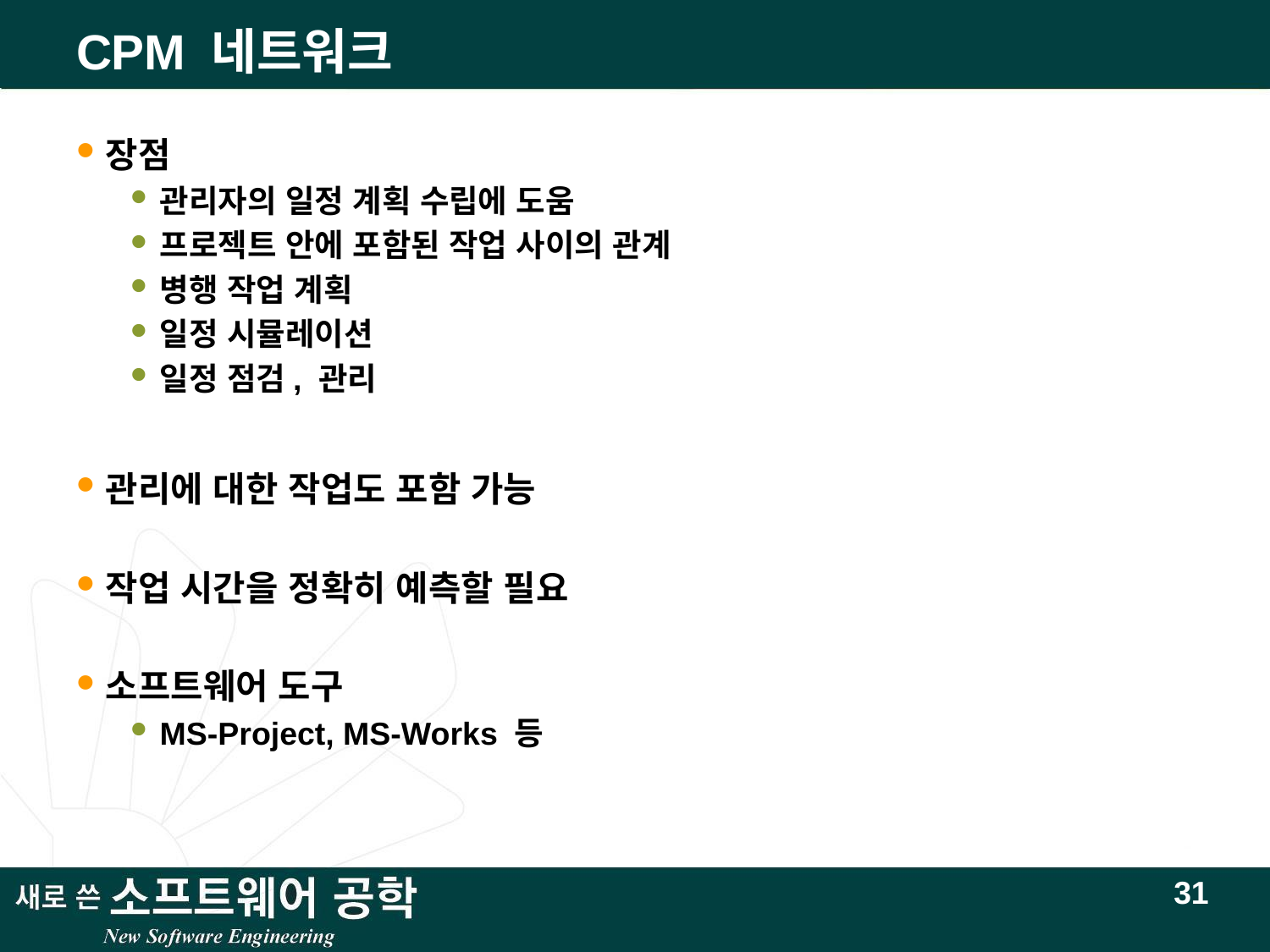

# CPM 네트워크
장점
관리자의 일정 계획 수립에 도움
프로젝트 안에 포함된 작업 사이의 관계
병행 작업 계획
일정 시뮬레이션
일정 점검, 관리

관리에 대한 작업도 포함 가능

작업 시간을 정확히 예측할 필요

소프트웨어 도구
MS-Project, MS-Works 등

31